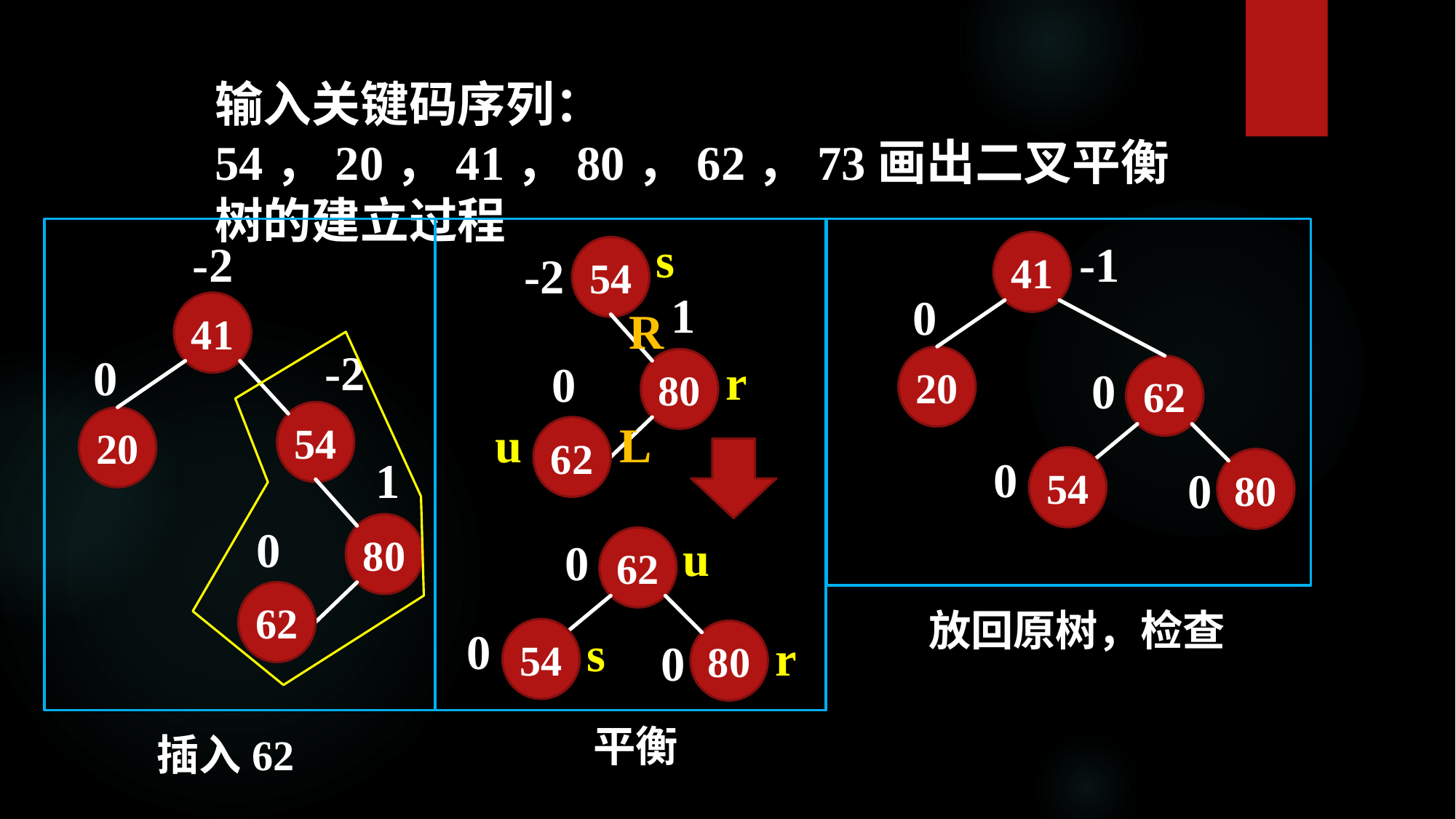

输入关键码序列：54，20，41，80，62，73画出二叉平衡树的建立过程

-2
41
0
20
-2
54
插入62
1
80
0
62

s
54
-2
1
R
r
0
80
u
L
62

u
0
62
0
s
54
80
r
0
平衡

-1
41
0
20
0
62
0
54
80
0
放回原树，检查